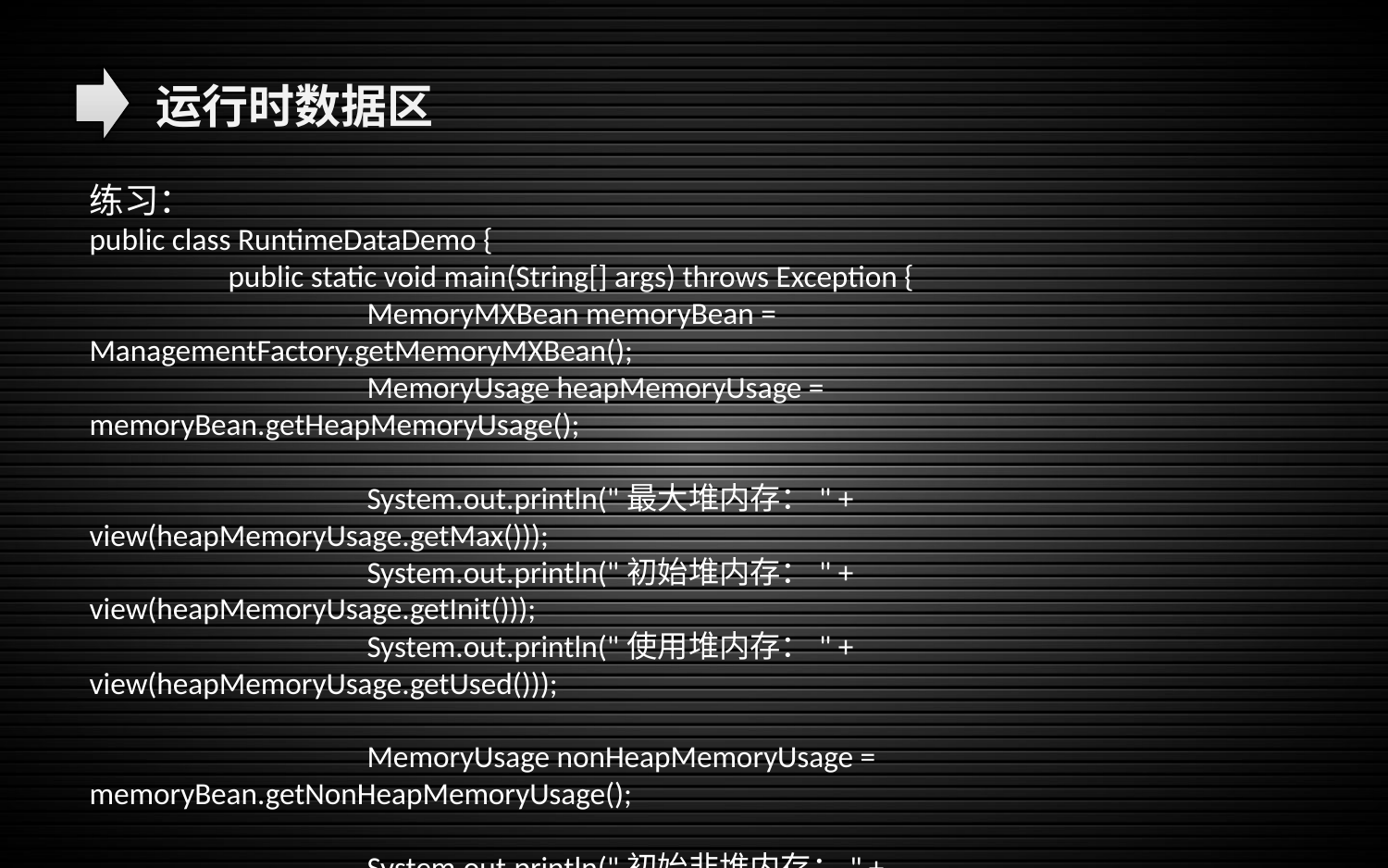

运行时数据区
练习：
public class RuntimeDataDemo {
	public static void main(String[] args) throws Exception {
		MemoryMXBean memoryBean = ManagementFactory.getMemoryMXBean();
		MemoryUsage heapMemoryUsage = memoryBean.getHeapMemoryUsage();

		System.out.println("最大堆内存：" + view(heapMemoryUsage.getMax()));
		System.out.println("初始堆内存：" + view(heapMemoryUsage.getInit()));
		System.out.println("使用堆内存：" + view(heapMemoryUsage.getUsed()));

		MemoryUsage nonHeapMemoryUsage = memoryBean.getNonHeapMemoryUsage();

		System.out.println("初始非堆内存：" + view(nonHeapMemoryUsage.getInit()));
		System.out.println("最大非堆内存：" + view(nonHeapMemoryUsage.getMax()));
		System.out.println("使用非堆内存：" + view(nonHeapMemoryUsage.getUsed()));
	}
}